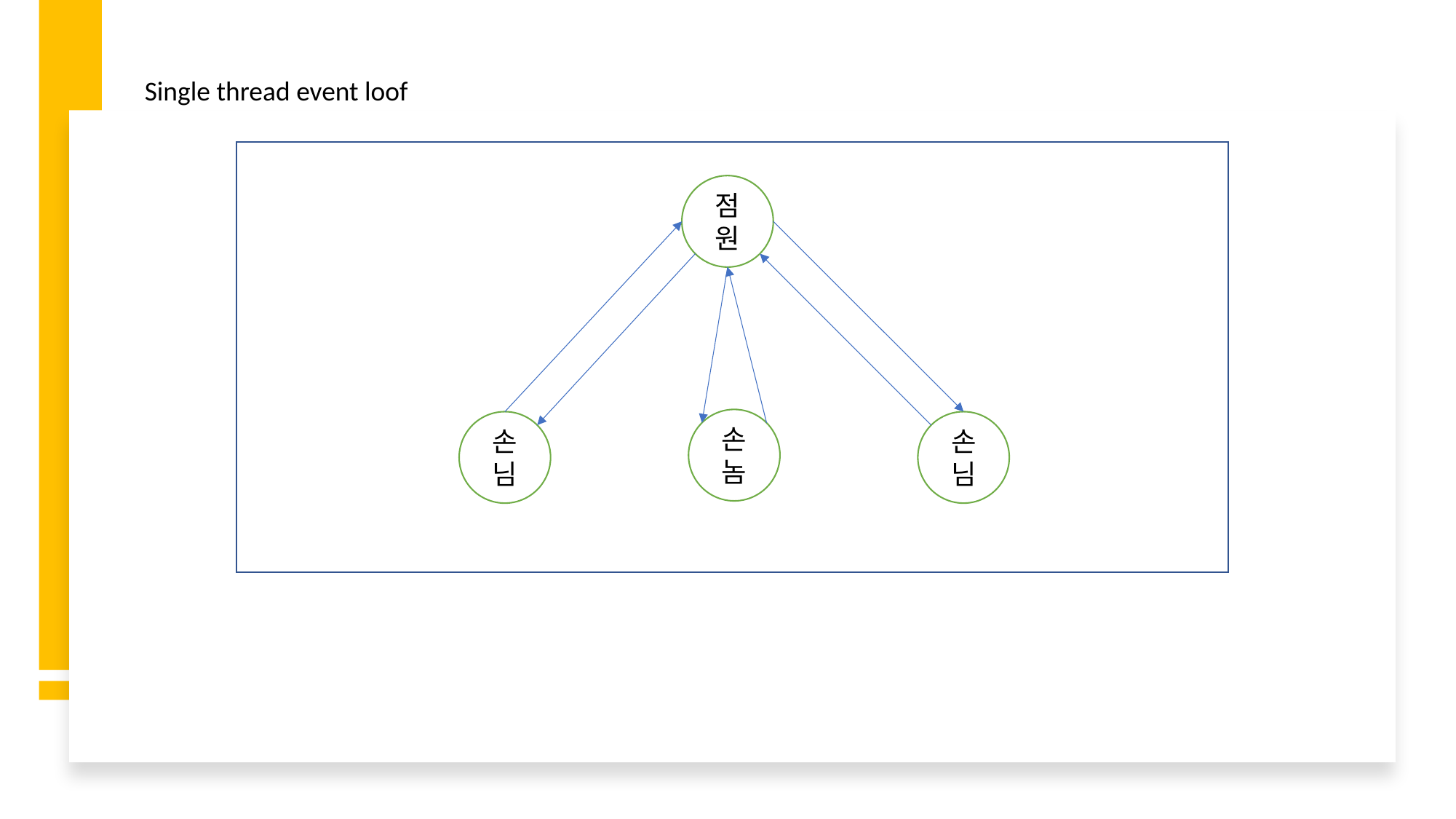

Single thread event loof

점원

손놈
손님
손님